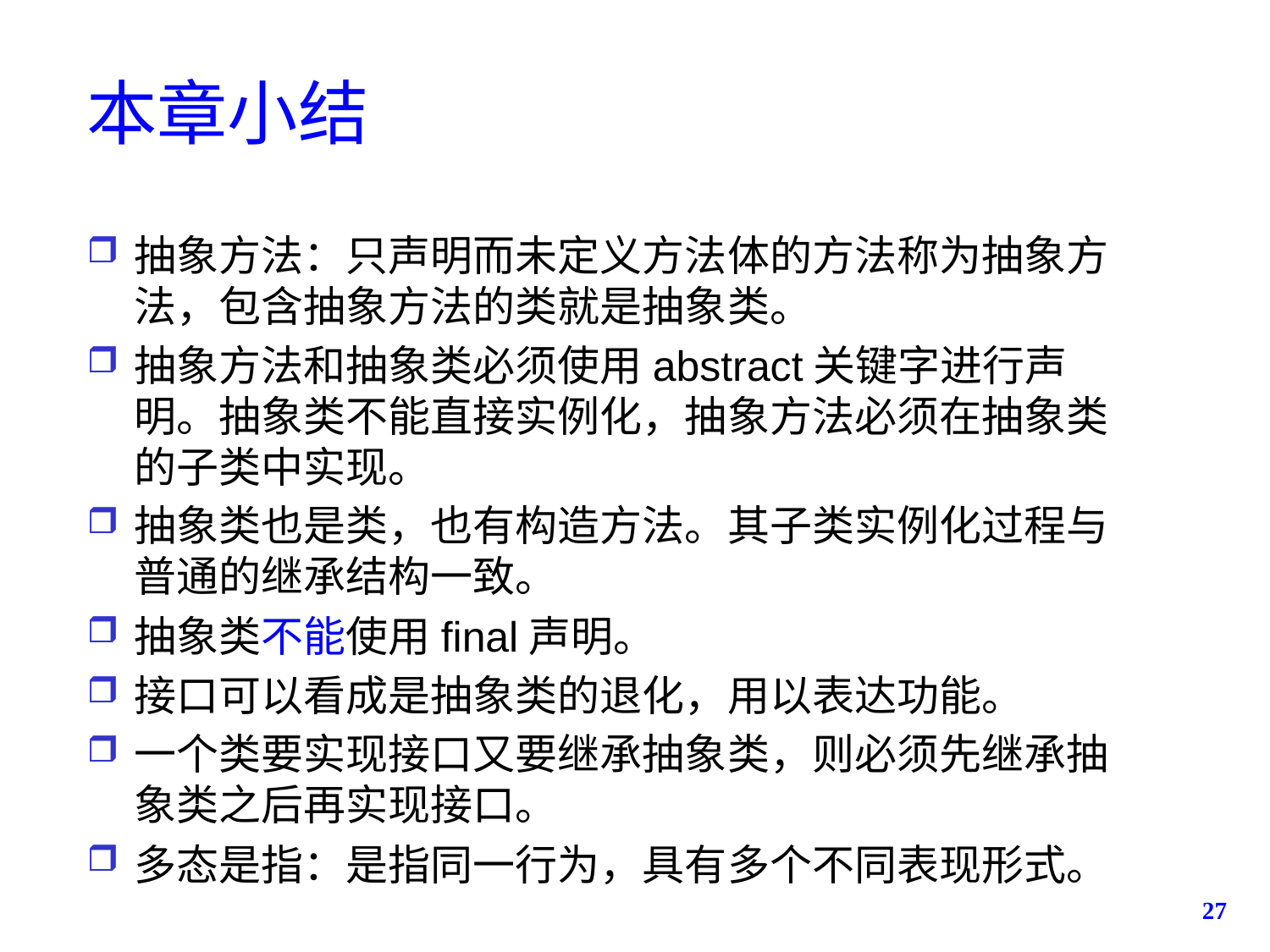

# 本章小结
抽象方法：只声明而未定义方法体的方法称为抽象方法，包含抽象方法的类就是抽象类。
抽象方法和抽象类必须使用abstract关键字进行声明。抽象类不能直接实例化，抽象方法必须在抽象类的子类中实现。
抽象类也是类，也有构造方法。其子类实例化过程与普通的继承结构一致。
抽象类不能使用final声明。
接口可以看成是抽象类的退化，用以表达功能。
一个类要实现接口又要继承抽象类，则必须先继承抽象类之后再实现接口。
多态是指：是指同一行为，具有多个不同表现形式。

27